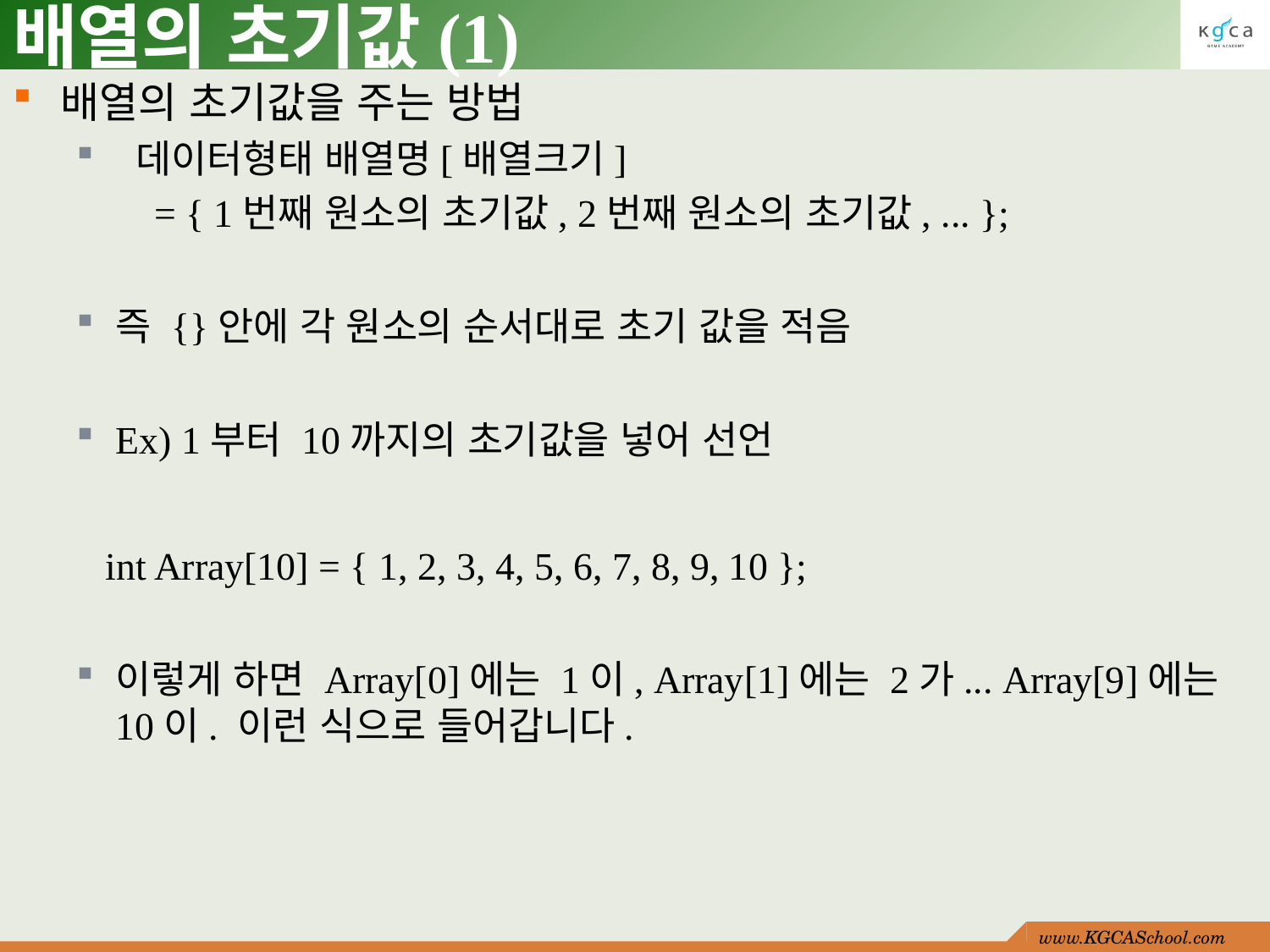

# 배열의 초기값(1)
배열의 초기값을 주는 방법
 데이터형태 배열명[배열크기]
        = { 1번째 원소의 초기값, 2번째 원소의 초기값, ... };

즉 {}안에 각 원소의 순서대로 초기 값을 적음

Ex) 1부터 10까지의 초기값을 넣어 선언

   int Array[10] = { 1, 2, 3, 4, 5, 6, 7, 8, 9, 10 };

이렇게 하면 Array[0]에는 1이, Array[1]에는 2가... Array[9]에는 10이. 이런 식으로 들어갑니다.